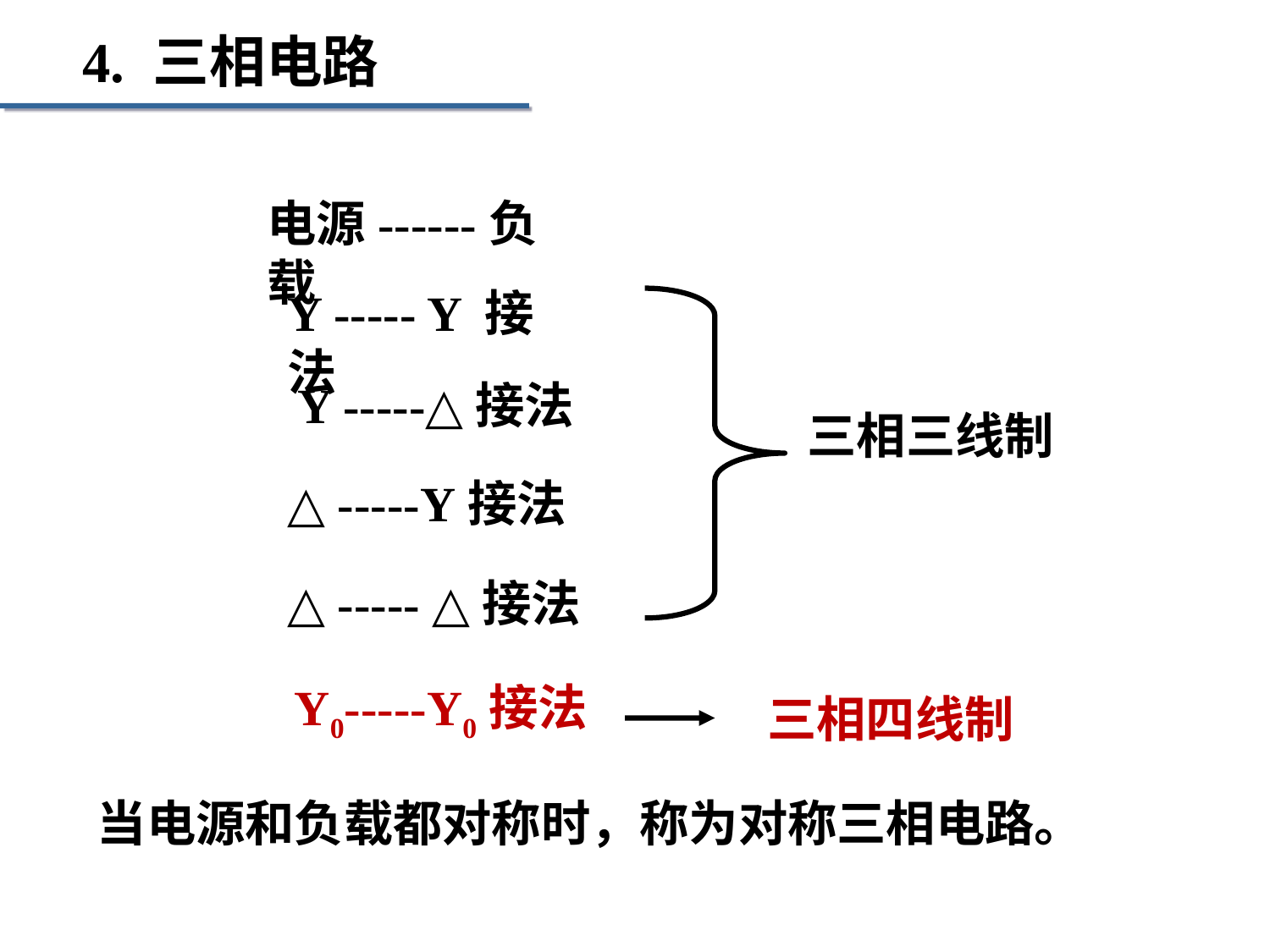

4. 三相电路
电源------负载
Y ----- Y 接法

Y -----△接法
三相三线制
△ -----Y接法
△ ----- △接法
Y0-----Y0接法
三相四线制

当电源和负载都对称时，称为对称三相电路。